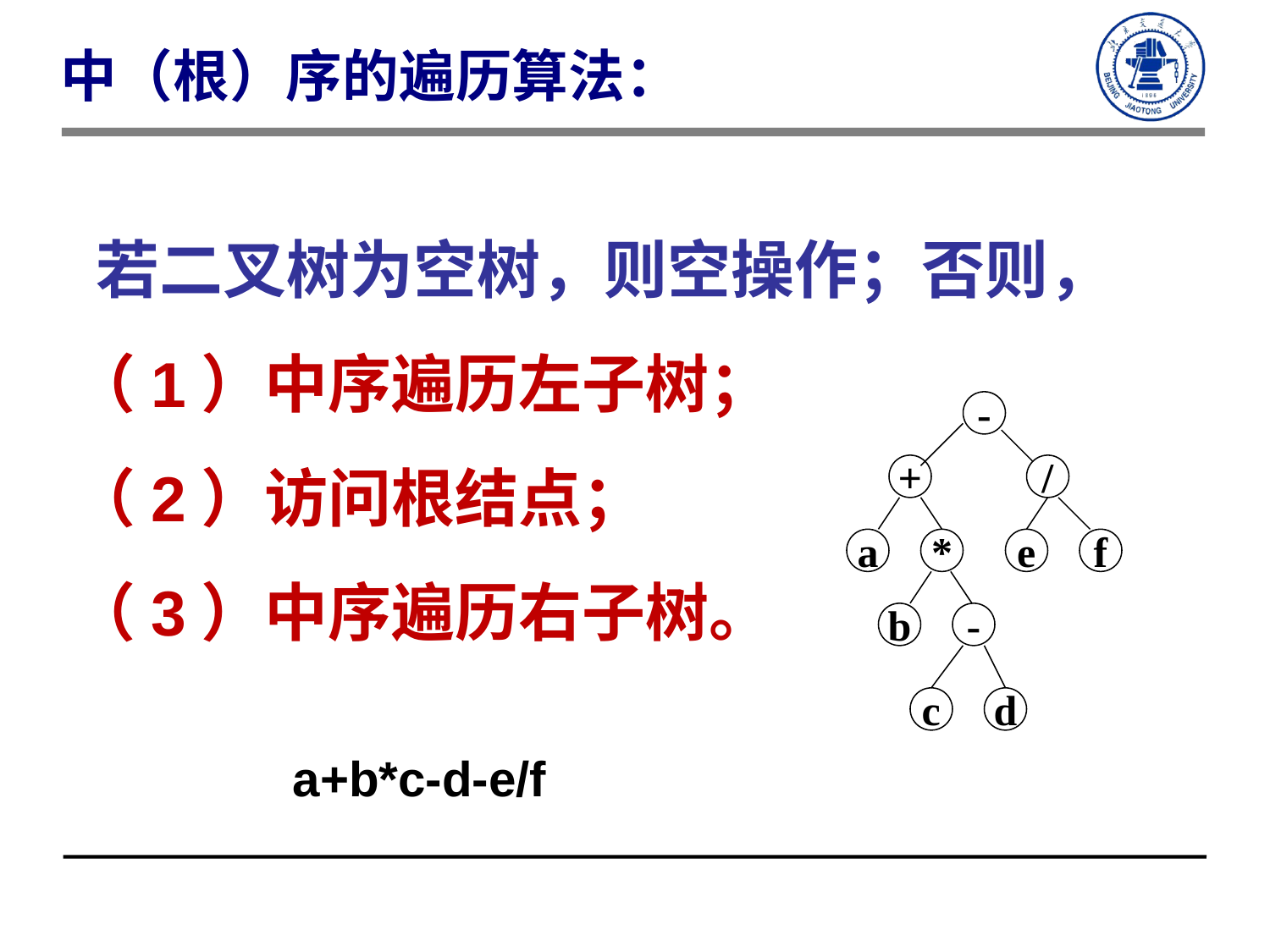

中（根）序的遍历算法：
  若二叉树为空树，则空操作；否则，
（1）中序遍历左子树；
（2）访问根结点；
（3）中序遍历右子树。
-

+
/

a
*
e
f

b
-

c
d
 a+b*c-d-e/f